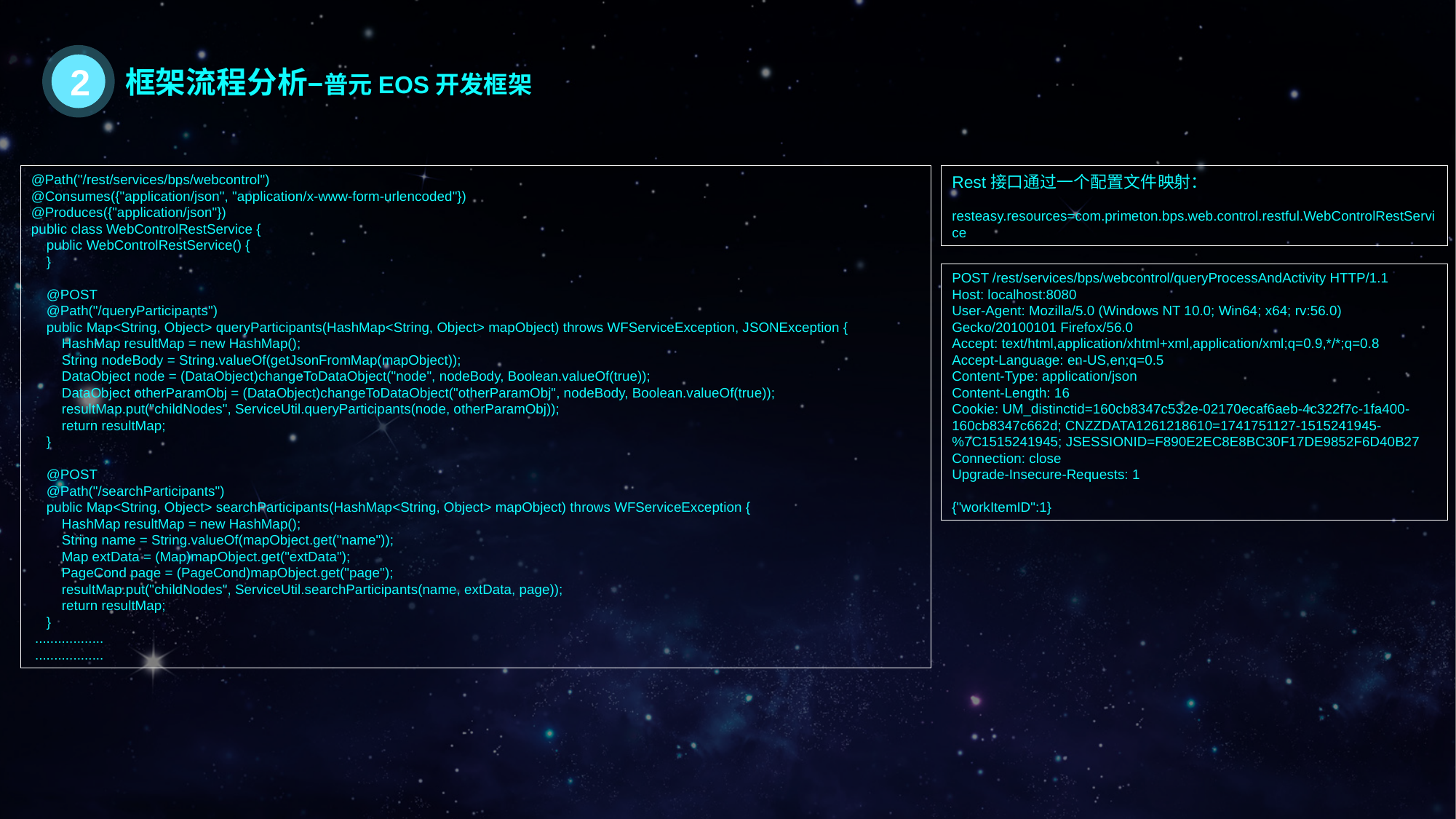

2
框架流程分析–普元EOS开发框架
@Path("/rest/services/bps/webcontrol")
@Consumes({"application/json", "application/x-www-form-urlencoded"})
@Produces({"application/json"})
public class WebControlRestService {
    public WebControlRestService() {
    }

    @POST
    @Path("/queryParticipants")
    public Map<String, Object> queryParticipants(HashMap<String, Object> mapObject) throws WFServiceException, JSONException {
        HashMap resultMap = new HashMap();
        String nodeBody = String.valueOf(getJsonFromMap(mapObject));
        DataObject node = (DataObject)changeToDataObject("node", nodeBody, Boolean.valueOf(true));
        DataObject otherParamObj = (DataObject)changeToDataObject("otherParamObj", nodeBody, Boolean.valueOf(true));
        resultMap.put("childNodes", ServiceUtil.queryParticipants(node, otherParamObj));
        return resultMap;
    }

    @POST
    @Path("/searchParticipants")
    public Map<String, Object> searchParticipants(HashMap<String, Object> mapObject) throws WFServiceException {
        HashMap resultMap = new HashMap();
        String name = String.valueOf(mapObject.get("name"));
        Map extData = (Map)mapObject.get("extData");
        PageCond page = (PageCond)mapObject.get("page");
        resultMap.put("childNodes", ServiceUtil.searchParticipants(name, extData, page));
        return resultMap;
    }
 ..................
 ..................
Rest接口通过一个配置文件映射：

resteasy.resources=com.primeton.bps.web.control.restful.WebControlRestService
POST /rest/services/bps/webcontrol/queryProcessAndActivity HTTP/1.1
Host: localhost:8080
User-Agent: Mozilla/5.0 (Windows NT 10.0; Win64; x64; rv:56.0) Gecko/20100101 Firefox/56.0
Accept: text/html,application/xhtml+xml,application/xml;q=0.9,*/*;q=0.8
Accept-Language: en-US,en;q=0.5
Content-Type: application/json
Content-Length: 16
Cookie: UM_distinctid=160cb8347c532e-02170ecaf6aeb-4c322f7c-1fa400-160cb8347c662d; CNZZDATA1261218610=1741751127-1515241945-%7C1515241945; JSESSIONID=F890E2EC8E8BC30F17DE9852F6D40B27
Connection: close
Upgrade-Insecure-Requests: 1

{"workItemID":1}